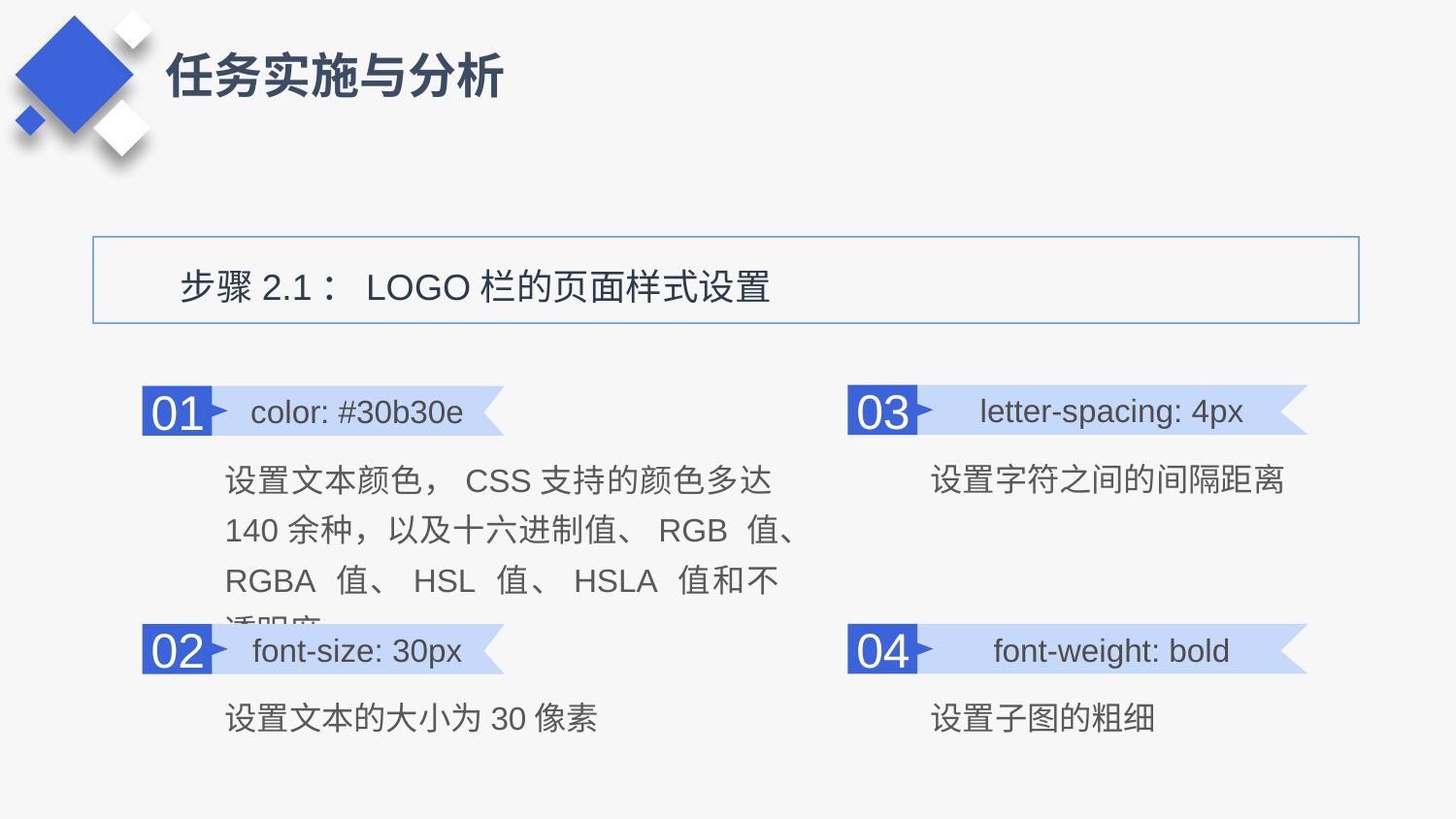

任务实施与分析

步骤2.1：LOGO栏的页面样式设置
03
letter-spacing: 4px
01
color: #30b30e
设置字符之间的间隔距离
设置文本颜色，CSS支持的颜色多达140余种，以及十六进制值、RGB 值、RGBA 值、HSL 值、HSLA 值和不透明度。
04
font-weight: bold
02
font-size: 30px
设置文本的大小为30像素
设置子图的粗细